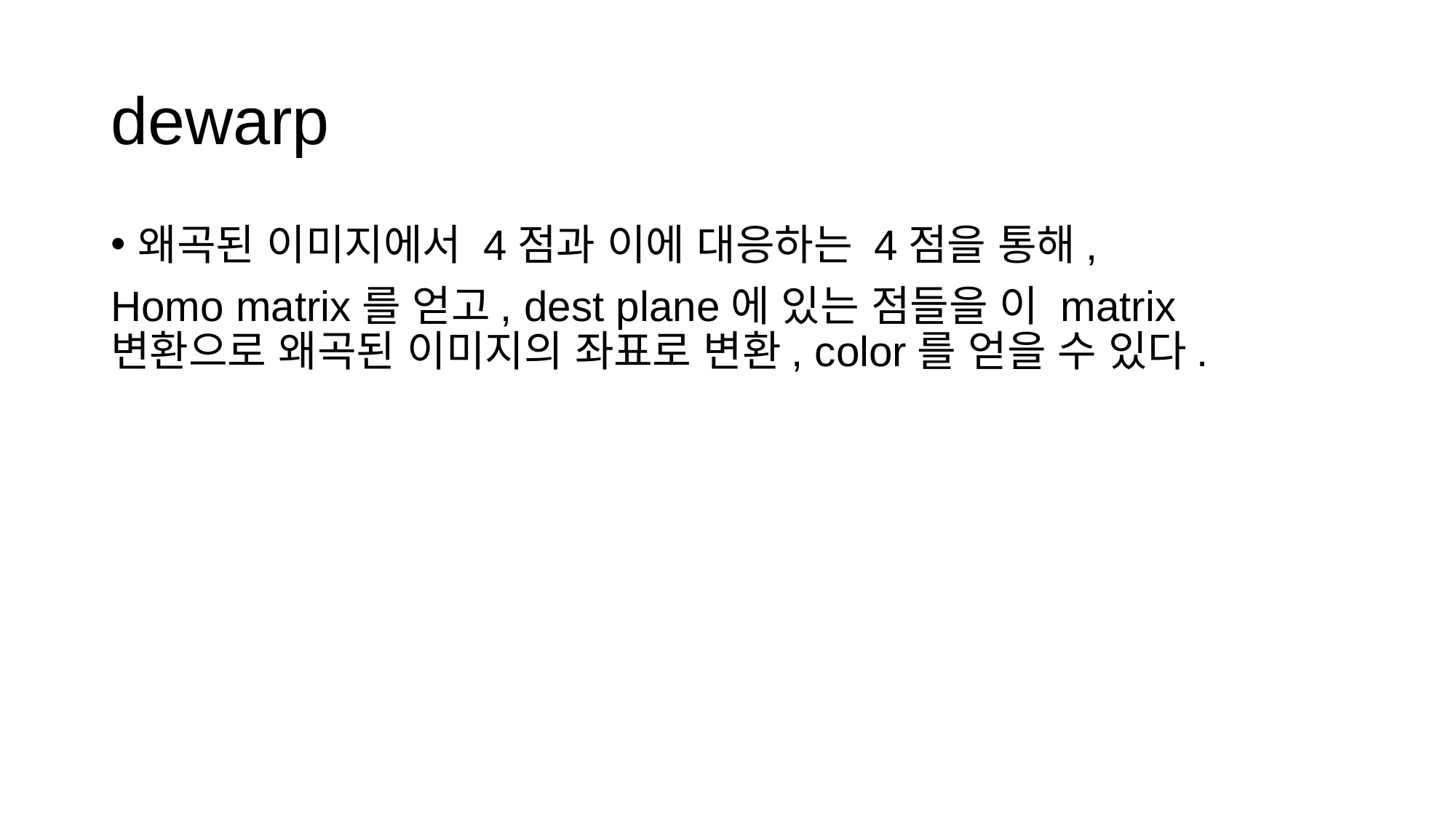

# dewarp
왜곡된 이미지에서 4점과 이에 대응하는 4점을 통해,
Homo matrix를 얻고, dest plane에 있는 점들을 이 matrix 변환으로 왜곡된 이미지의 좌표로 변환, color를 얻을 수 있다.